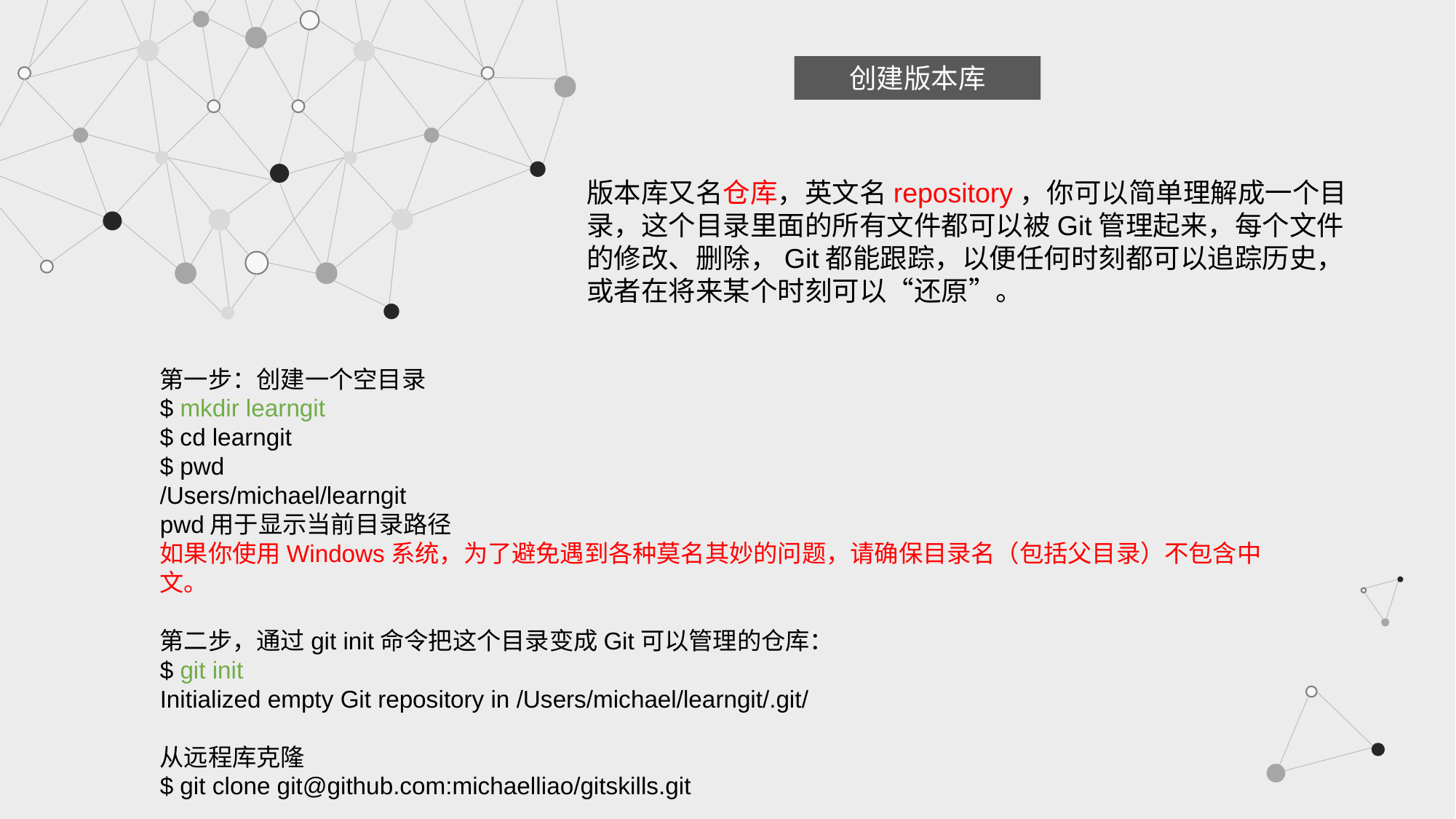

创建版本库

版本库又名仓库，英文名repository，你可以简单理解成一个目录，这个目录里面的所有文件都可以被Git管理起来，每个文件的修改、删除，Git都能跟踪，以便任何时刻都可以追踪历史，或者在将来某个时刻可以“还原”。

第一步：创建一个空目录
$ mkdir learngit
$ cd learngit
$ pwd
/Users/michael/learngit
pwd用于显示当前目录路径
如果你使用Windows系统，为了避免遇到各种莫名其妙的问题，请确保目录名（包括父目录）不包含中文。

第二步，通过git init命令把这个目录变成Git可以管理的仓库：
$ git init
Initialized empty Git repository in /Users/michael/learngit/.git/

从远程库克隆
$ git clone git@github.com:michaelliao/gitskills.git